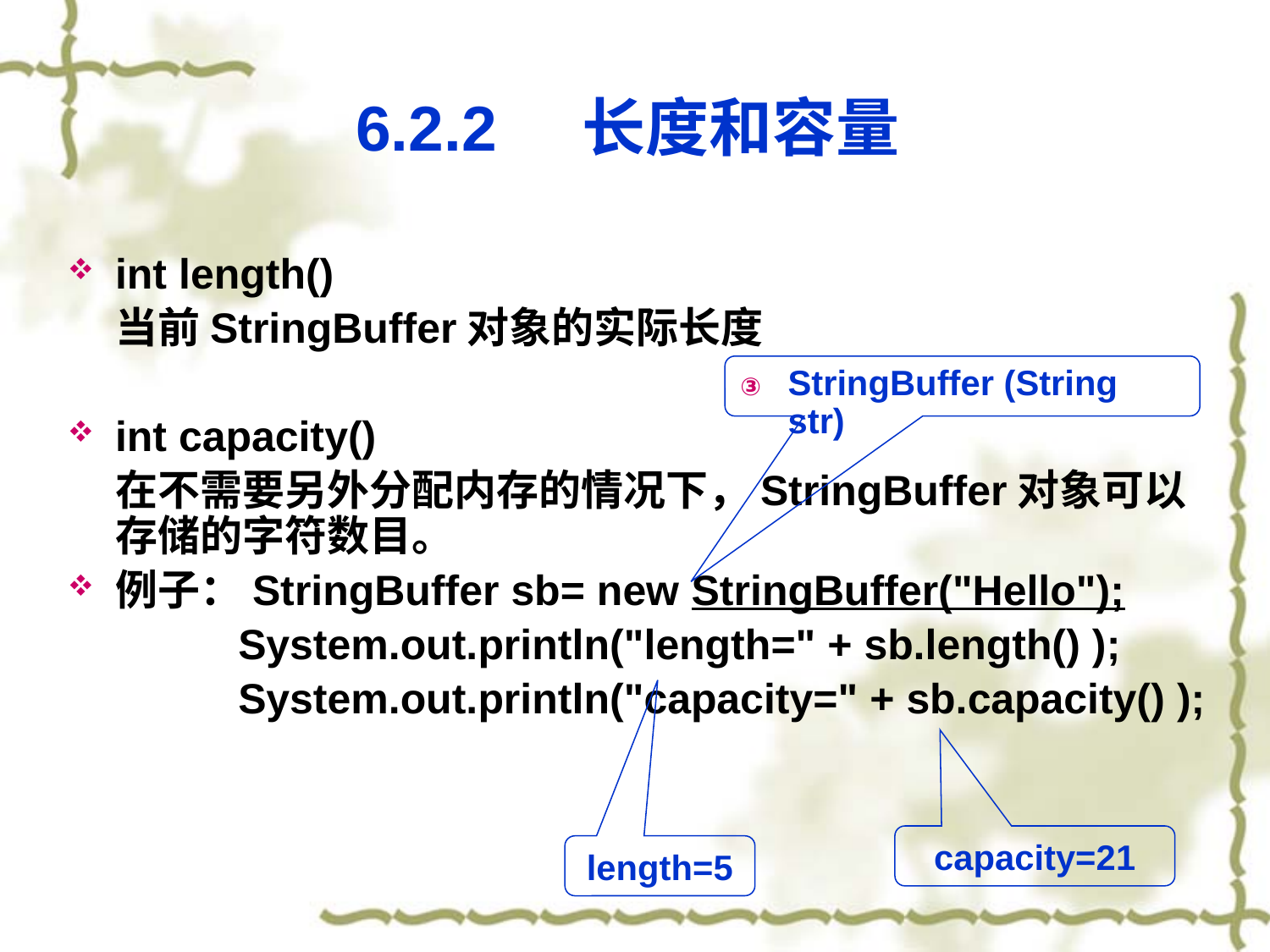

# 6.2.2    长度和容量
int length()
	当前StringBuffer对象的实际长度

int capacity()
	在不需要另外分配内存的情况下，StringBuffer对象可以存储的字符数目。
例子：StringBuffer sb= new StringBuffer("Hello");
	 System.out.println("length=" + sb.length() );
	 System.out.println("capacity=" + sb.capacity() );

StringBuffer (String str)
capacity=21
length=5